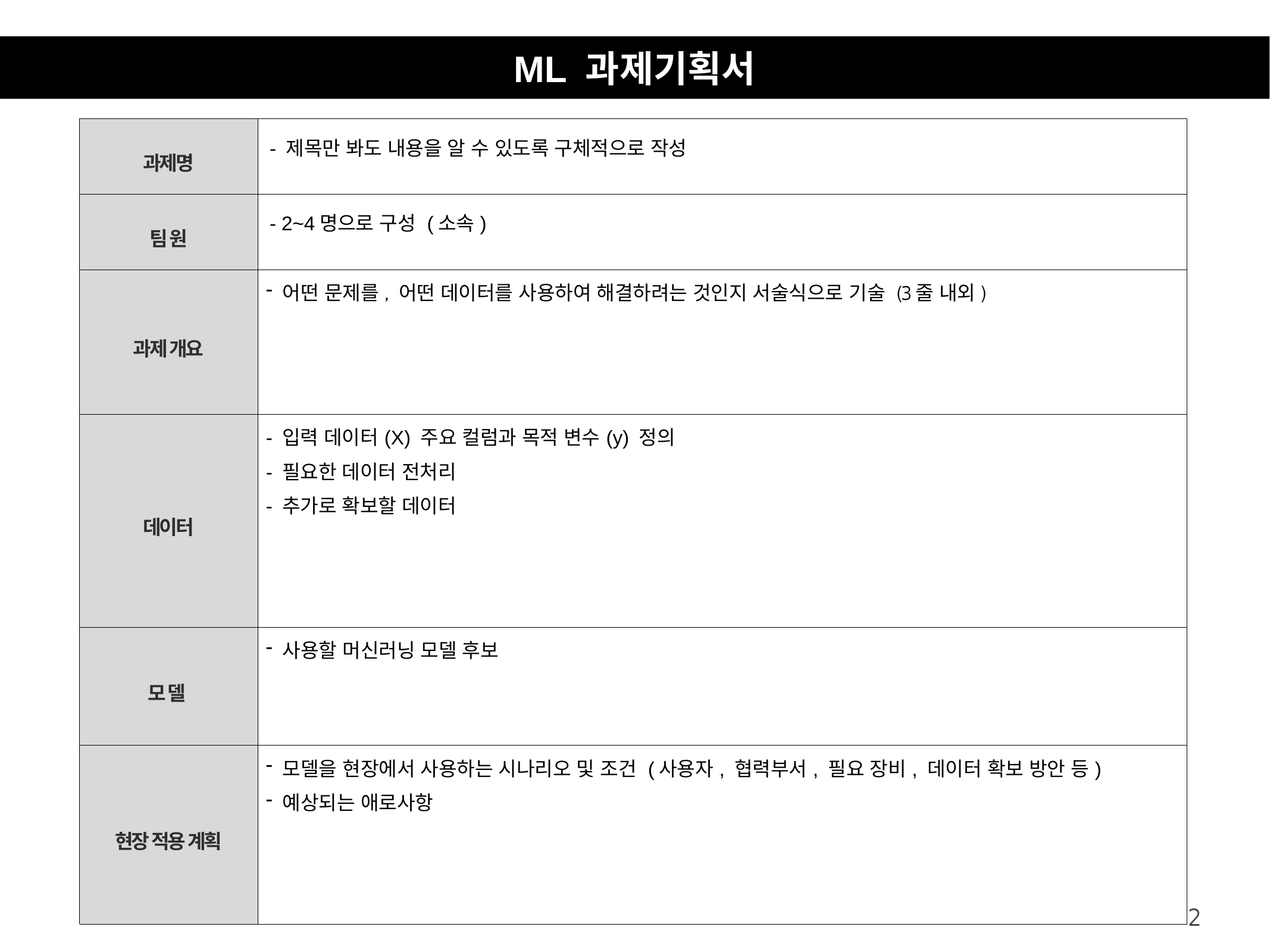

ML 과제기획서
| 과제명 | - 제목만 봐도 내용을 알 수 있도록 구체적으로 작성 |
| --- | --- |
| 팀 원 | - 2~4명으로 구성 (소속) |
| 과제 개요 | 어떤 문제를, 어떤 데이터를 사용하여 해결하려는 것인지 서술식으로 기술 (3줄 내외) |
| 데이터 | - 입력 데이터(X) 주요 컬럼과 목적 변수(y) 정의 - 필요한 데이터 전처리 - 추가로 확보할 데이터 |
| 모 델 | 사용할 머신러닝 모델 후보 |
| 현장 적용 계획 | 모델을 현장에서 사용하는 시나리오 및 조건 (사용자, 협력부서, 필요 장비, 데이터 확보 방안 등) 예상되는 애로사항 |
2